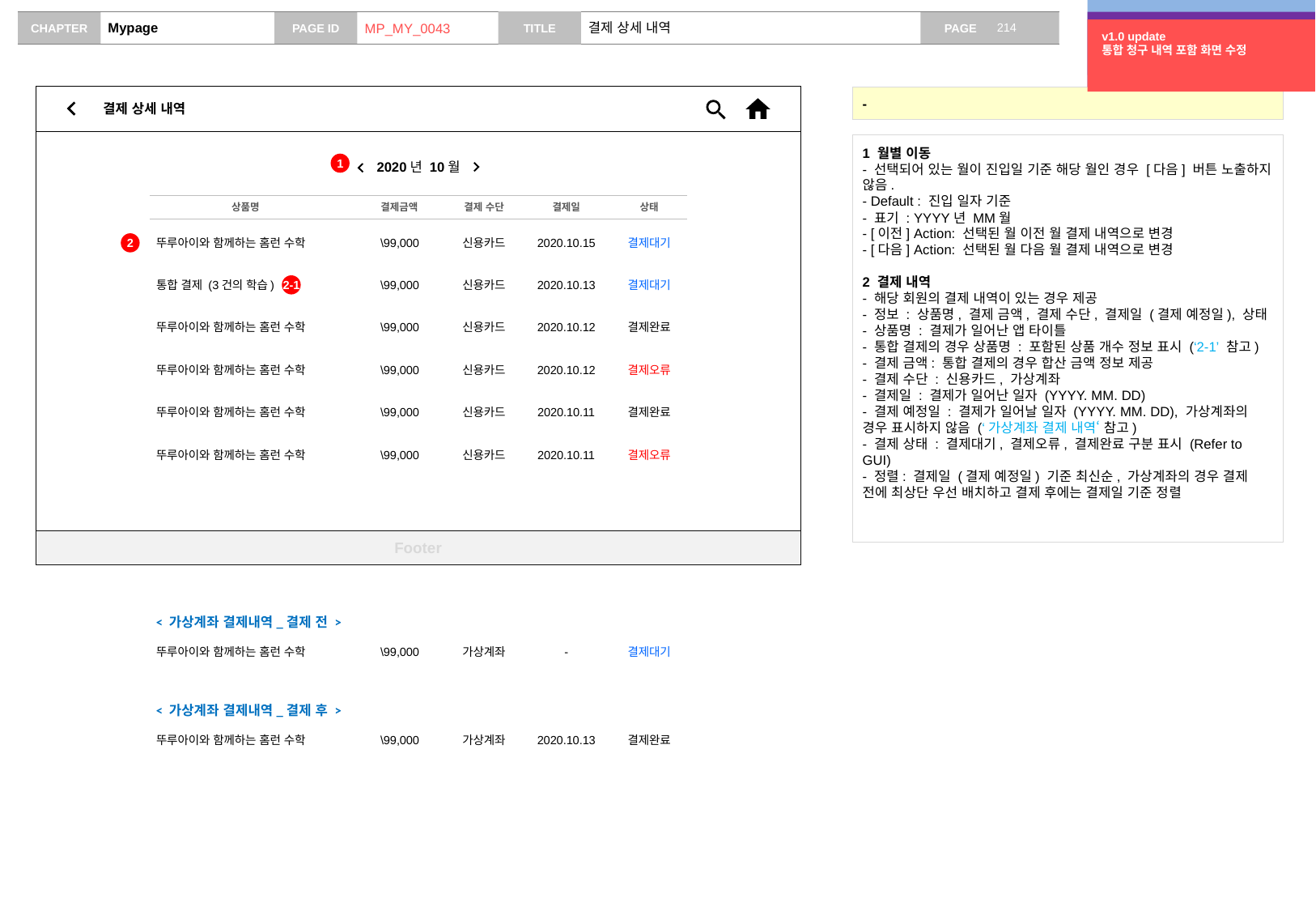

v0.2 update
결제 내역 월별 제공,
결제 수단 추가 삭제
v0.6 update
결제 카드 번호 표기 수정
0 정의 수정
# Mypage
MP_MY_0043
결제 상세 내역
v1.0 update
통합 청구 내역 포함 화면 수정

결제 상세 내역

-

1 월별 이동
- 선택되어 있는 월이 진입일 기준 해당 월인 경우 [다음] 버튼 노출하지 않음.
- Default : 진입 일자 기준
- 표기 : YYYY년 MM월
- [이전] Action: 선택된 월 이전 월 결제 내역으로 변경
- [다음] Action: 선택된 월 다음 월 결제 내역으로 변경
2 결제 내역
- 해당 회원의 결제 내역이 있는 경우 제공
- 정보 : 상품명, 결제 금액, 결제 수단, 결제일 (결제 예정일), 상태
- 상품명 : 결제가 일어난 앱 타이틀
- 통합 결제의 경우 상품명 : 포함된 상품 개수 정보 표시 (‘2-1’ 참고)
- 결제 금액: 통합 결제의 경우 합산 금액 정보 제공
- 결제 수단 : 신용카드, 가상계좌
- 결제일 : 결제가 일어난 일자 (YYYY. MM. DD)
- 결제 예정일 : 결제가 일어날 일자 (YYYY. MM. DD), 가상계좌의 경우 표시하지 않음 (‘가상계좌 결제 내역‘ 참고)
- 결제 상태 : 결제대기, 결제오류, 결제완료 구분 표시 (Refer to GUI)
- 정렬: 결제일 (결제 예정일) 기준 최신순, 가상계좌의 경우 결제 전에 최상단 우선 배치하고 결제 후에는 결제일 기준 정렬

1
2020년 10월

상품명
결제금액
결제 수단
결제일
상태
2
뚜루아이와 함께하는 홈런 수학
\99,000
신용카드
2020.10.15
결제대기
2-1
통합 결제 (3건의 학습)
\99,000
신용카드
2020.10.13
결제대기
뚜루아이와 함께하는 홈런 수학
\99,000
신용카드
2020.10.12
결제완료
뚜루아이와 함께하는 홈런 수학
\99,000
신용카드
2020.10.12
결제오류
뚜루아이와 함께하는 홈런 수학
\99,000
신용카드
2020.10.11
결제완료
뚜루아이와 함께하는 홈런 수학
\99,000
신용카드
2020.10.11
결제오류
Footer
< 가상계좌 결제내역_결제 전 >
뚜루아이와 함께하는 홈런 수학
\99,000
가상계좌
-
결제대기
< 가상계좌 결제내역_결제 후 >
뚜루아이와 함께하는 홈런 수학
\99,000
가상계좌
2020.10.13
결제완료